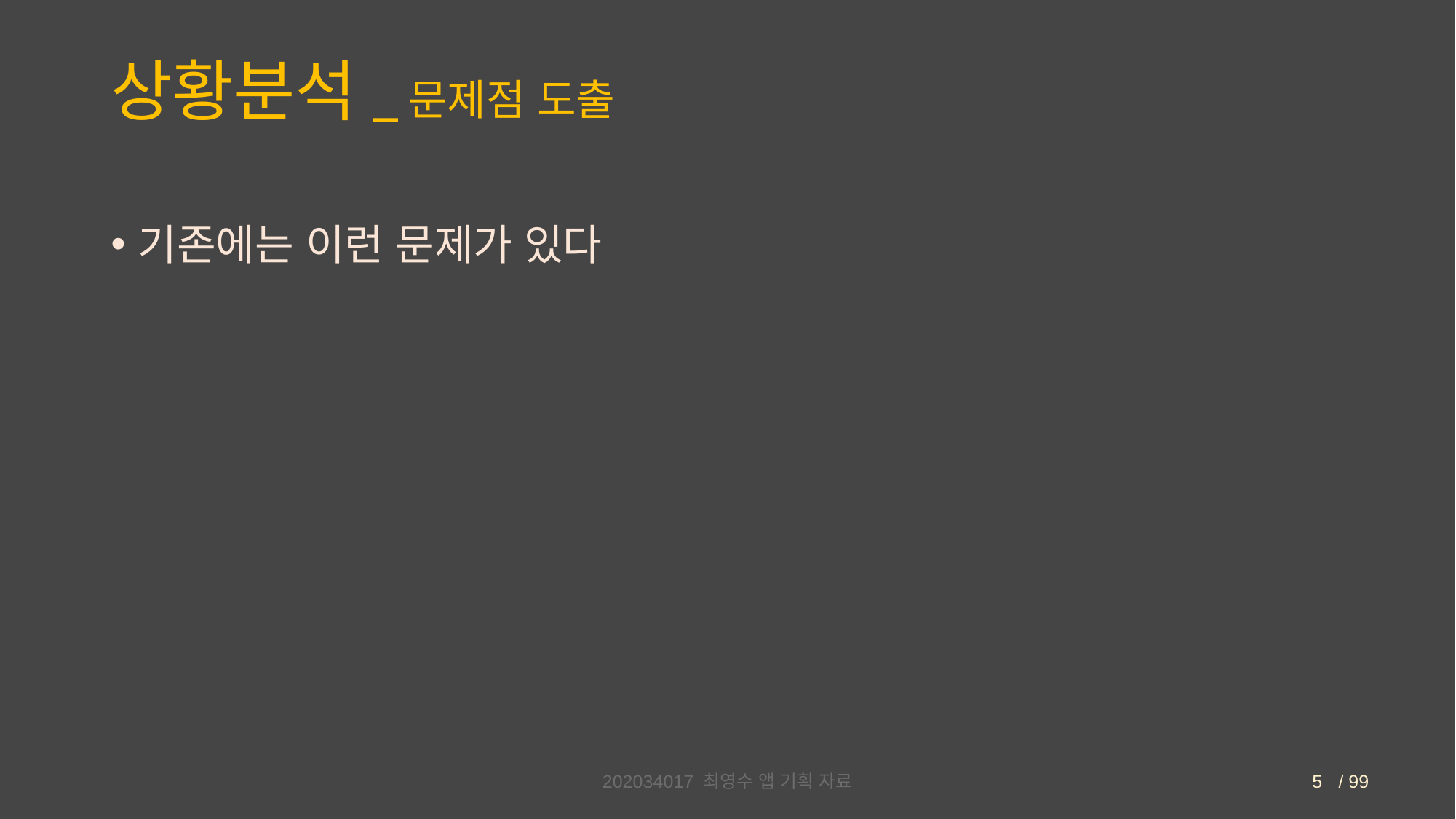

# 상황분석_문제점 도출
기존에는 이런 문제가 있다

5
202034017 최영수 앱 기획 자료